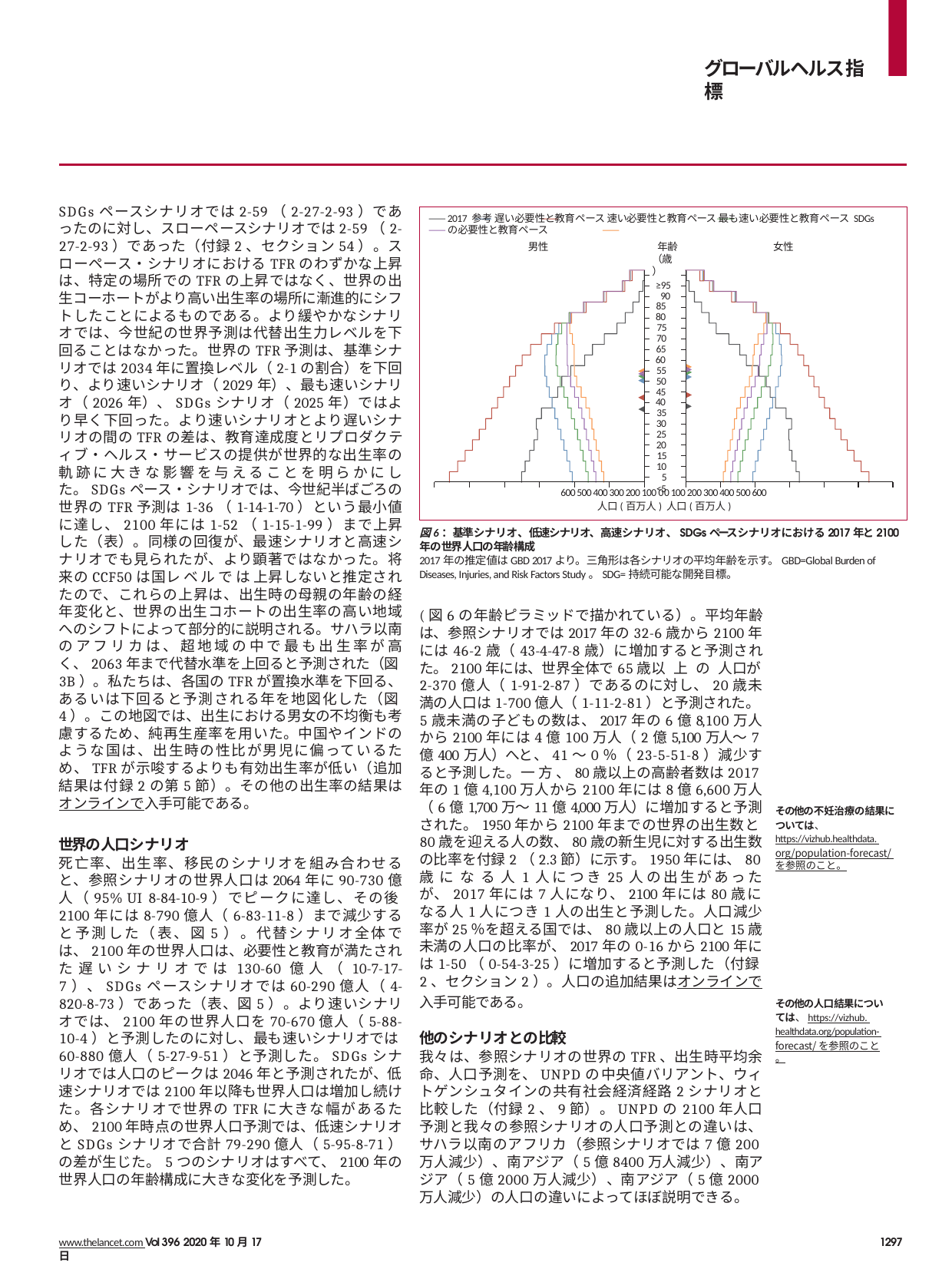

グローバルヘルス指標

SDGsペースシナリオでは2-59（2-27-2-93）であったのに対し、スローペースシナリオでは2-59（2-27-2-93）であった（付録2、セクション54）。スローペース・シナリオにおけるTFRのわずかな上昇は、特定の場所でのTFRの上昇ではなく、世界の出生コーホートがより高い出生率の場所に漸進的にシフトしたことによるものである。より緩やかなシナリオでは、今世紀の世界予測は代替出生力レベルを下回ることはなかった。世界のTFR予測は、基準シナリオでは2034年に置換レベル（2-1の割合）を下回り、より速いシナリオ（2029年）、最も速いシナリオ（2026年）、SDGsシナリオ（2025年）ではより早く下回った。より速いシナリオとより遅いシナリオの間のTFRの差は、教育達成度とリプロダクティブ・ヘルス・サービスの提供が世界的な出生率の軌跡に大きな影響を与えることを明らかにした。SDGsペース・シナリオでは、今世紀半ばごろの世界のTFR予測は1-36（1-14-1-70）という最小値に達し、2100年には1-52（1-15-1-99）まで上昇した（表）。同様の回復が、最速シナリオと高速シナリオでも見られたが、より顕著ではなかった。将来のCCF50は国レベルでは上昇しないと推定されたので、これらの上昇は、出生時の母親の年齢の経年変化と、世界の出生コホートの出生率の高い地域へのシフトによって部分的に説明される。サハラ以南のアフリカは、超地域の中で最も出生率が高く、2063年まで代替水準を上回ると予測された（図3B）。私たちは、各国のTFRが置換水準を下回る、あるいは下回ると予測される年を地図化した（図4）。この地図では、出生における男女の不均衡も考慮するため、純再生産率を用いた。中国やインドのような国は、出生時の性比が男児に偏っているため、TFRが示唆するよりも有効出生率が低い（追加結果は付録2の第5節）。その他の出生率の結果はオンラインで入手可能である。

2017 参考 遅い必要性と教育ペース 速い必要性と教育ペース 最も速い必要性と教育ペース SDGsの必要性と教育ペース

男性
年齢（歳）
≥95 90
85
80
75
70
65
60
55
50
45
40
35
30
25
20
15
10
5
<5
女性

600 500 400 300 200 100 0 0 100 200 300 400 500 600
人口(百万人) 人口(百万人)
図6：基準シナリオ、低速シナリオ、高速シナリオ、SDGsペースシナリオにおける2017年と2100年の世界人口の年齢構成
2017年の推定値はGBD 2017より。三角形は各シナリオの平均年齢を示す。GBD=Global Burden of Diseases, Injuries, and Risk Factors Study。SDG=持続可能な開発目標。
(図6の年齢ピラミッドで描かれている）。平均年齢は、参照シナリオでは2017年の32-6歳から2100年には46-2歳（43-4-47-8歳）に増加すると予測された。2100年には、世界全体で65歳以上の人口が2-370億人（1-91-2-87）であるのに対し、20歳未満の人口は1-700億人（1-11-2-81）と予測された。5歳未満の子どもの数は、2017年の6億8,100万人から2100年には4億100万人（2億5,100万人～7億400万人）へと、41～0％（23-5-51-8）減少すると予測した。一方、80歳以上の高齢者数は2017年の1億4,100万人から2100年には8億6,600万人（6億1,700万～11億4,000万人）に増加すると予測された。1950年から2100年までの世界の出生数と80歳を迎える人の数、80歳の新生児に対する出生数の比率を付録2（2.3節）に示す。1950年には、80歳になる人1人につき25人の出生があったが、2017年には7人になり、2100年には80歳になる人1人につき1人の出生と予測した。人口減少率が25％を超える国では、80歳以上の人口と15歳未満の人口の比率が、2017年の0-16から2100年には1-50（0-54-3-25）に増加すると予測した（付録2、セクション2）。人口の追加結果はオンラインで入手可能である。
その他の不妊治療の結果については、https://vizhub.healthdata. org/population-forecast/ を参照のこと。
世界の人口シナリオ
死亡率、出生率、移民のシナリオを組み合わせると、参照シナリオの世界人口は2064年に90-730億人（95% UI 8-84-10-9）でピークに達し、その後2100年には8-790億人（6-83-11-8）まで減少すると予測した（表、図5）。代替シナリオ全体では、2100年の世界人口は、必要性と教育が満たされた遅いシナリオでは130-60億人（10-7-17-7）、SDGsペースシナリオでは60-290億人（4-820-8-73）であった（表、図5）。より速いシナリオでは、2100年の世界人口を70-670億人（5-88-10-4）と予測したのに対し、最も速いシナリオでは60-880億人（5-27-9-51）と予測した。SDGsシナリオでは人口のピークは2046年と予測されたが、低速シナリオでは2100年以降も世界人口は増加し続けた。各シナリオで世界のTFRに大きな幅があるため、2100年時点の世界人口予測では、低速シナリオとSDGsシナリオで合計79-290億人（5-95-8-71）の差が生じた。5つのシナリオはすべて、2100年の世界人口の年齢構成に大きな変化を予測した。
その他の人口結果については、https://vizhub. healthdata.org/population- forecast/ を参照のこと。
他のシナリオとの比較
我々は、参照シナリオの世界のTFR、出生時平均余命、人口予測を、UNPDの中央値バリアント、ウィトゲンシュタインの共有社会経済経路2シナリオと比較した（付録2、9節）。UNPDの2100年人口予測と我々の参照シナリオの人口予測との違いは、サハラ以南のアフリカ（参照シナリオでは7億200万人減少）、南アジア（5億8400万人減少）、南アジア（5億2000万人減少）、南アジア（5億2000万人減少）の人口の違いによってほぼ説明できる。
www.thelancet.com Vol 396 2020年10月17日
1297